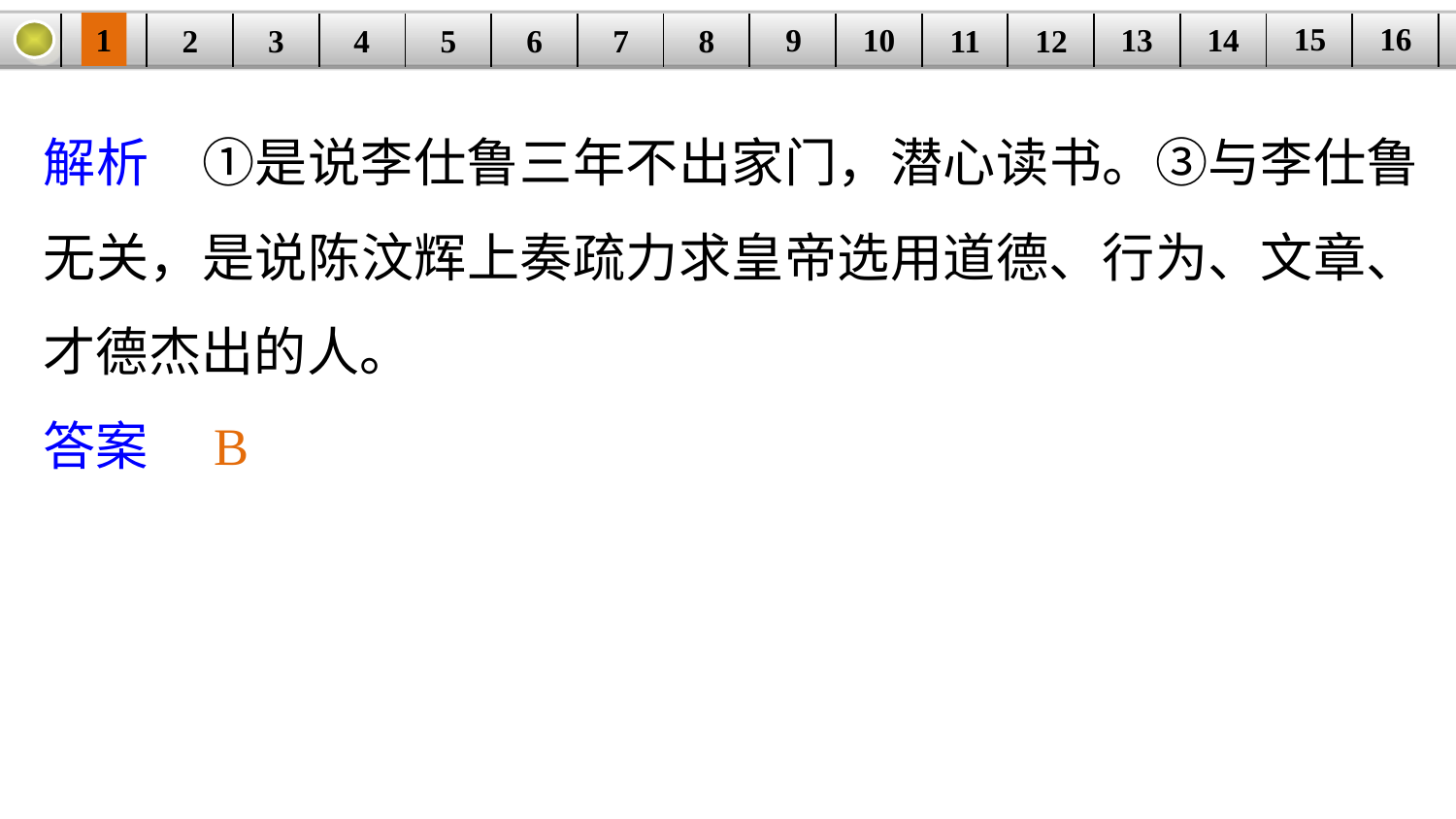

16

15
14
9
10
1
13
3
4
5
6
8
11
2
12
|  |  |  |  |  |  |  |  |  |  |  |  |  |  |  |  |
| --- | --- | --- | --- | --- | --- | --- | --- | --- | --- | --- | --- | --- | --- | --- | --- |
7

解析　①是说李仕鲁三年不出家门，潜心读书。③与李仕鲁无关，是说陈汶辉上奏疏力求皇帝选用道德、行为、文章、才德杰出的人。
答案　B